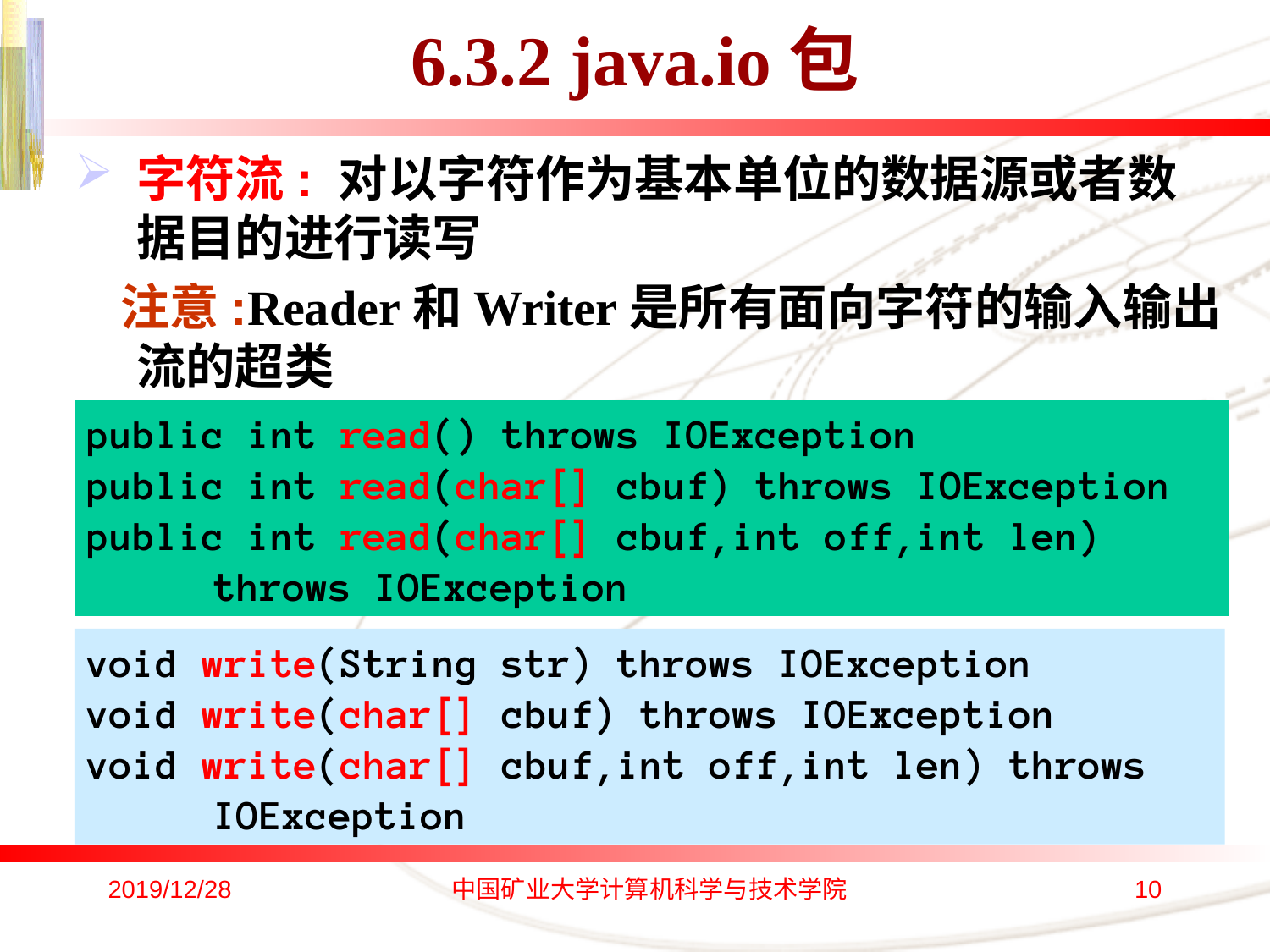

# 6.3.2 java.io包
字符流: 对以字符作为基本单位的数据源或者数据目的进行读写
   注意:Reader和Writer是所有面向字符的输入输出流的超类
public int read() throws IOException
public int read(char[] cbuf) throws IOException
public int read(char[] cbuf,int off,int len) 	throws IOException
void write(String str) throws IOException
void write(char[] cbuf) throws IOException
void write(char[] cbuf,int off,int len) throws 	IOException
2019/12/28
中国矿业大学计算机科学与技术学院
10